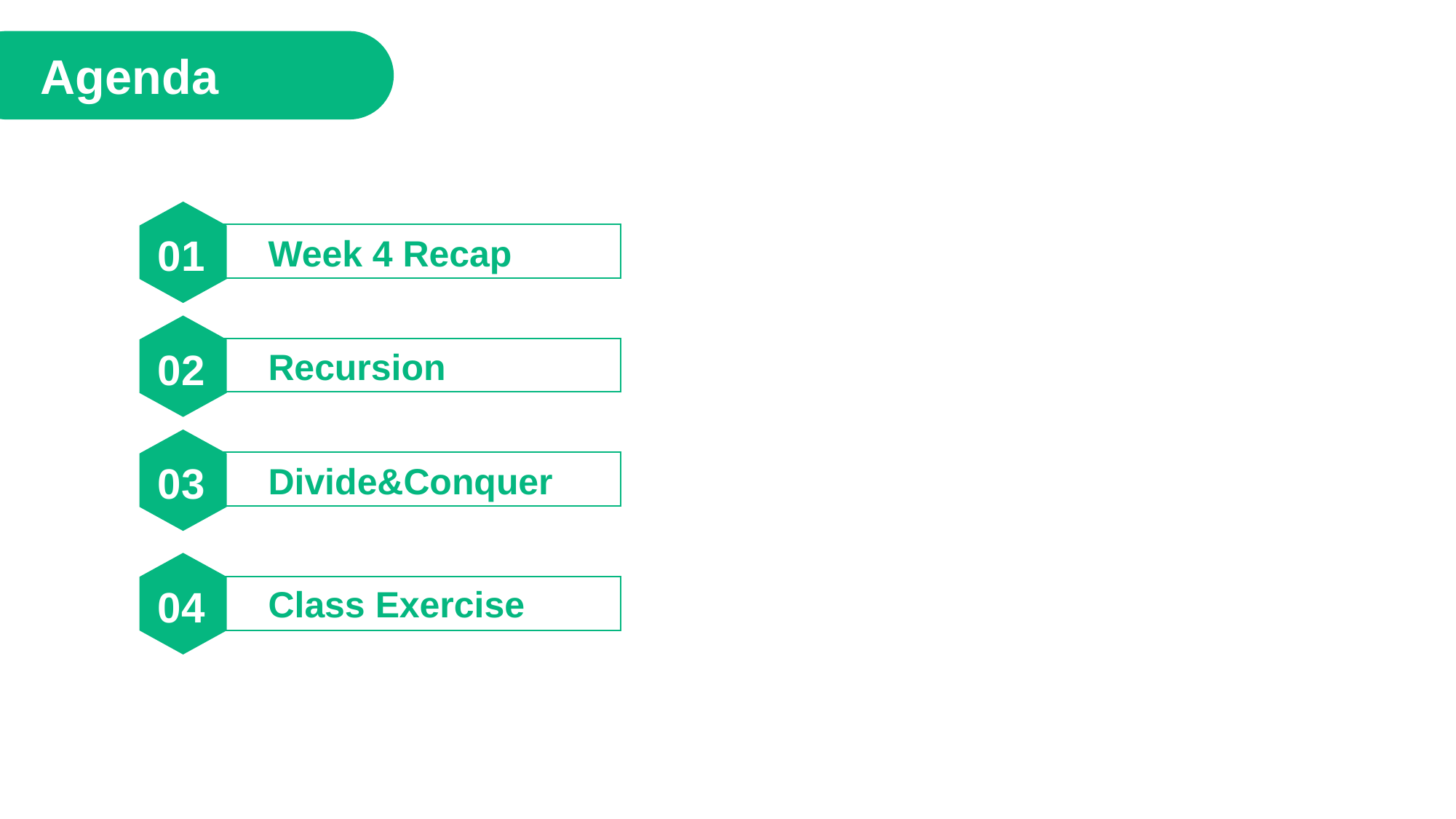

Agenda

01

Week 4 Recap

02
竞争对手分析

Recursion
产品定位分析

03

Divide&Conquer

04
Class Exercise

05